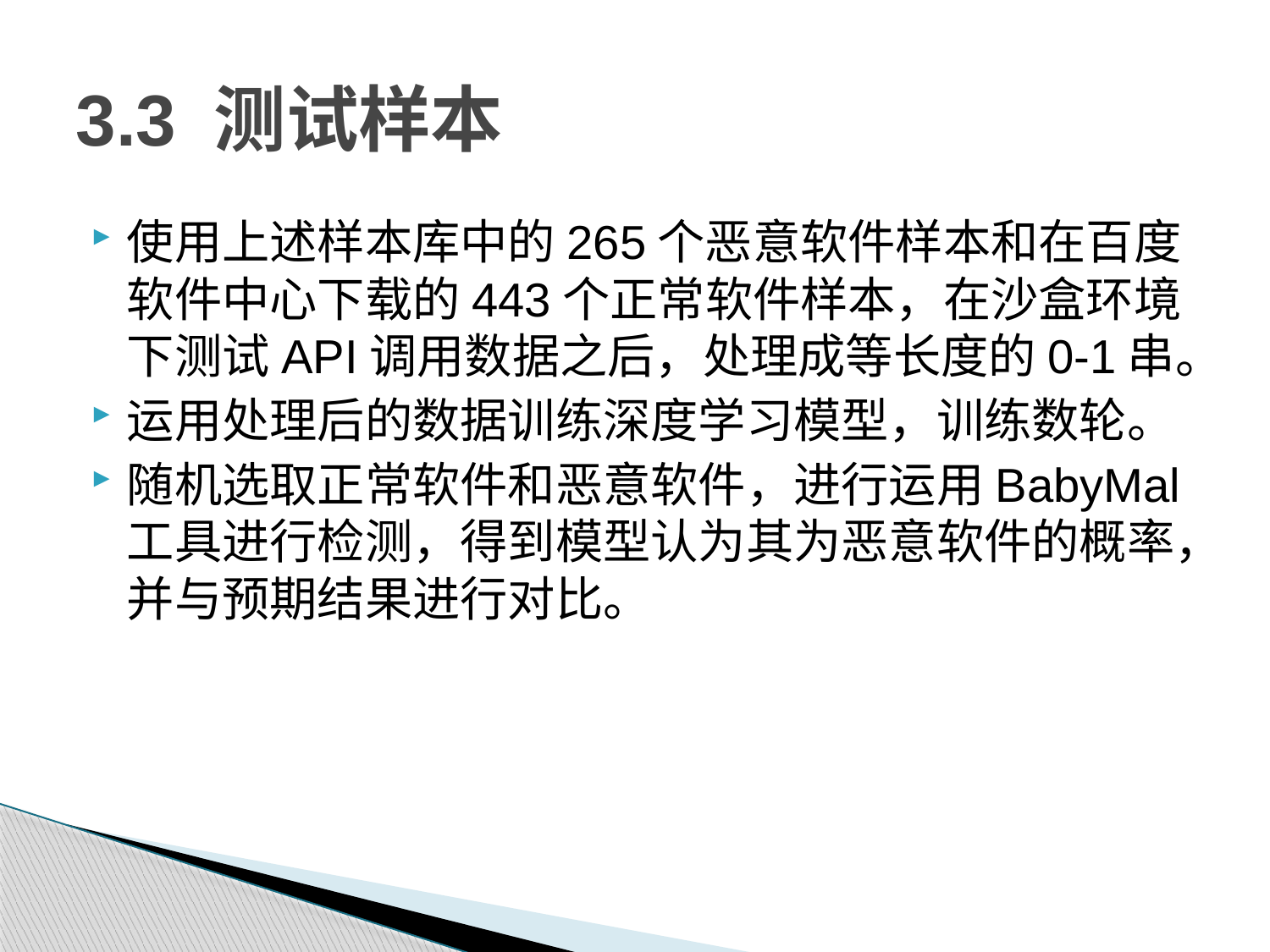

# 3.3 测试样本
使用上述样本库中的265个恶意软件样本和在百度软件中心下载的443个正常软件样本，在沙盒环境下测试API调用数据之后，处理成等长度的0-1串。
运用处理后的数据训练深度学习模型，训练数轮。
随机选取正常软件和恶意软件，进行运用BabyMal工具进行检测，得到模型认为其为恶意软件的概率，并与预期结果进行对比。